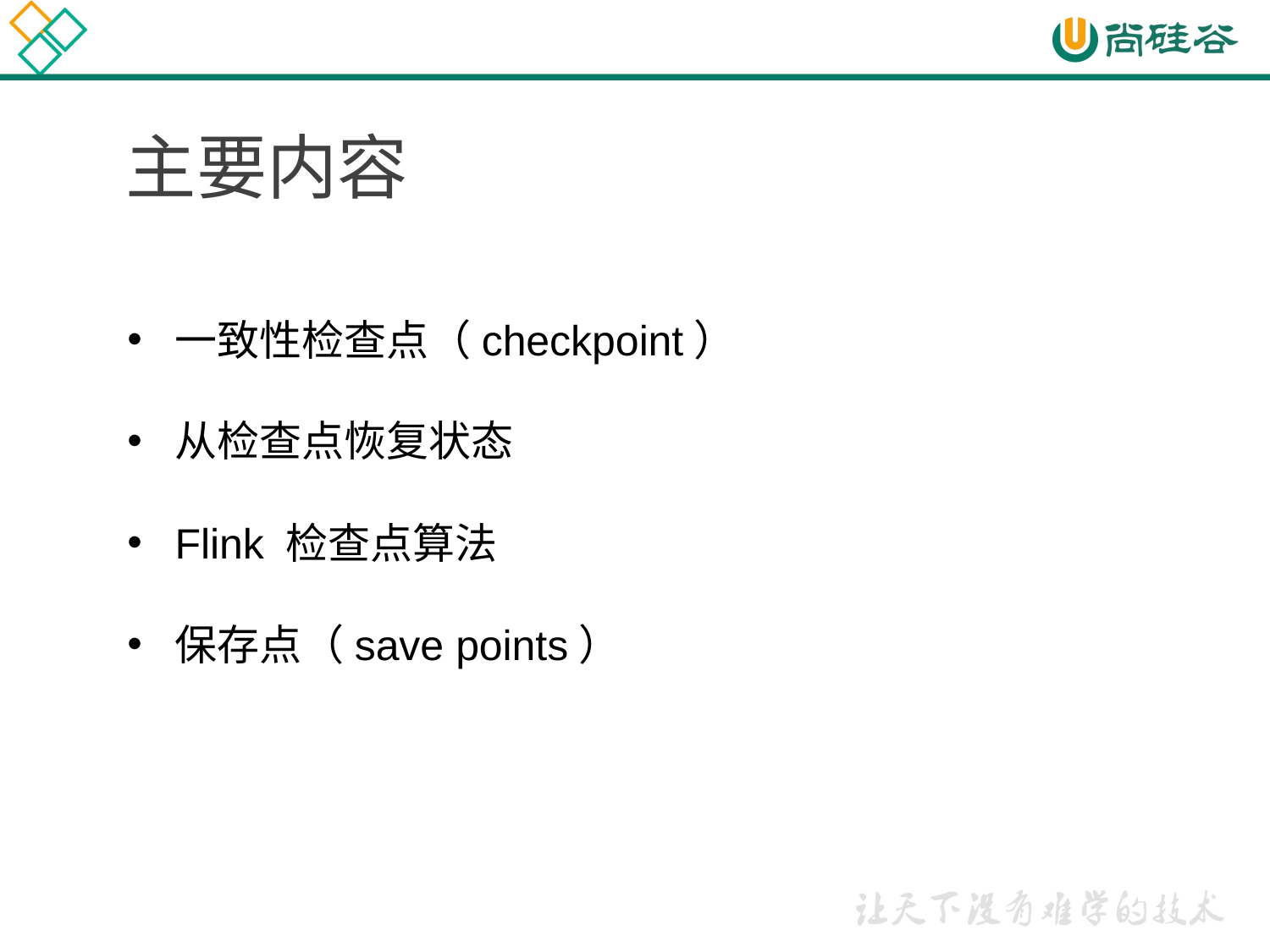

主要内容
一致性检查点（checkpoint）
从检查点恢复状态
Flink 检查点算法
保存点（save points）